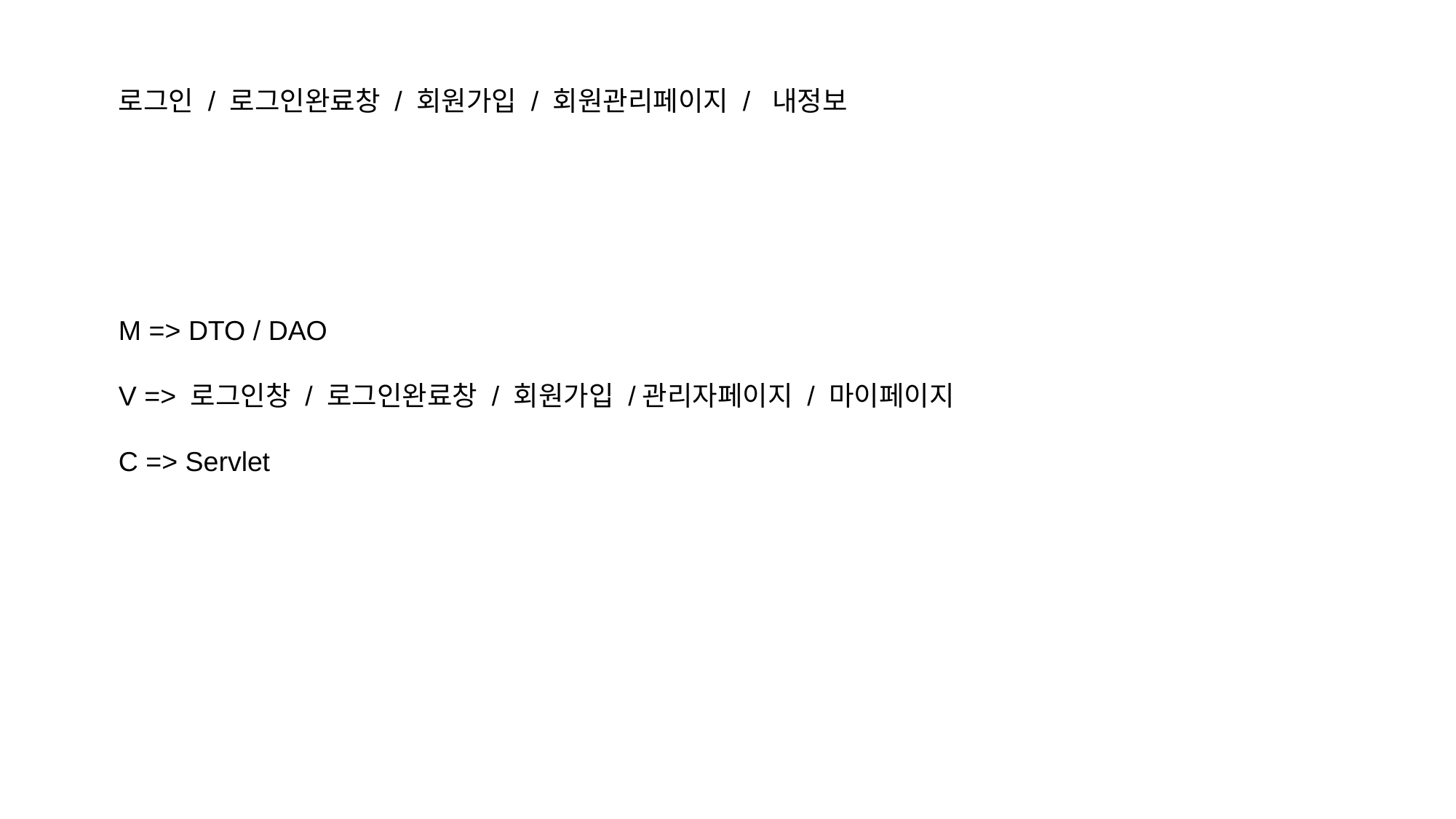

로그인 / 로그인완료창 / 회원가입 / 회원관리페이지 /  내정보

M => DTO / DAO

V => 로그인창 / 로그인완료창 / 회원가입 /관리자페이지 / 마이페이지

C => Servlet